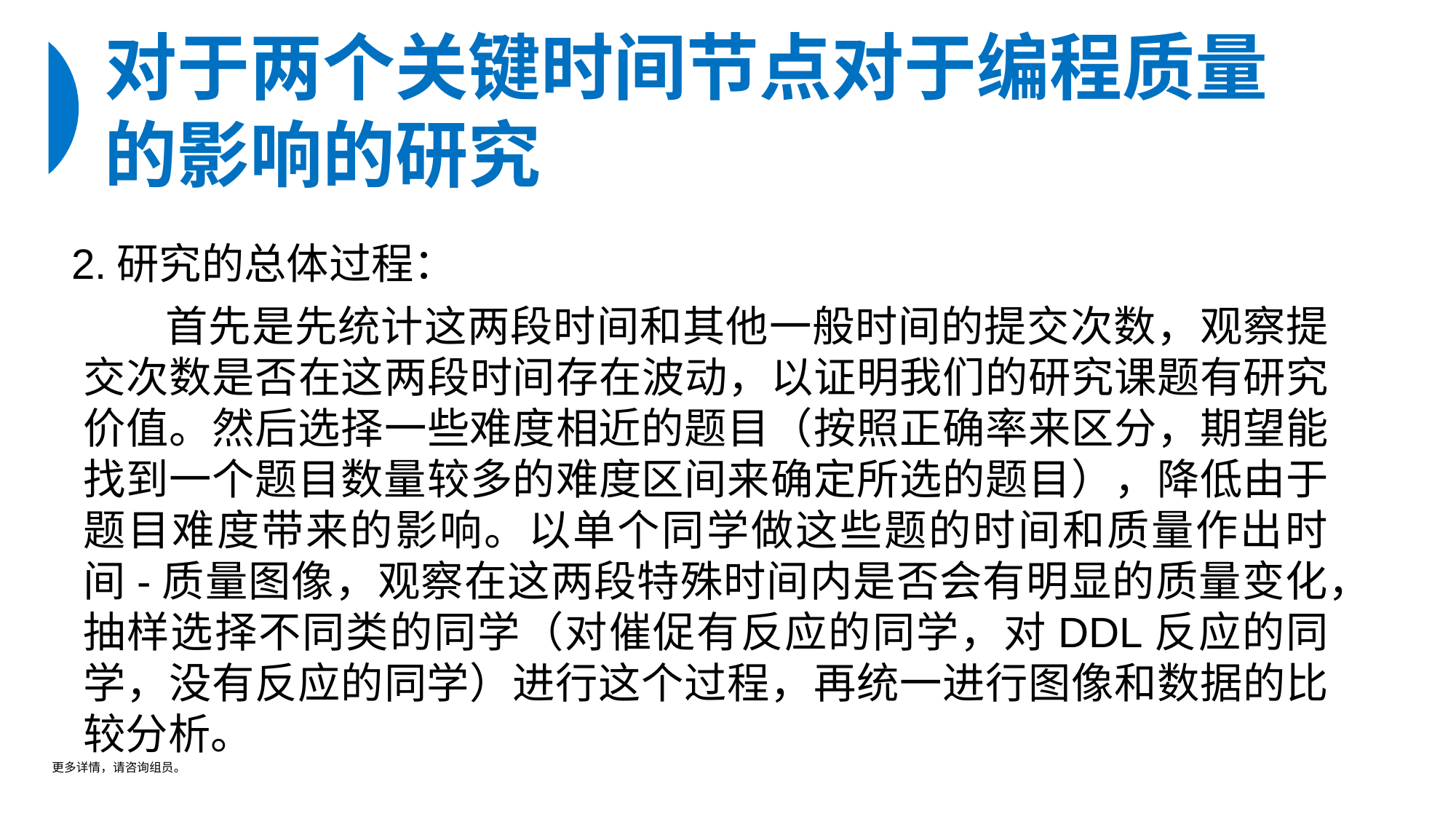

# 对于两个关键时间节点对于编程质量的影响的研究
2.研究的总体过程：
       首先是先统计这两段时间和其他一般时间的提交次数，观察提交次数是否在这两段时间存在波动，以证明我们的研究课题有研究价值。然后选择一些难度相近的题目（按照正确率来区分，期望能找到一个题目数量较多的难度区间来确定所选的题目），降低由于题目难度带来的影响。以单个同学做这些题的时间和质量作出时间-质量图像，观察在这两段特殊时间内是否会有明显的质量变化，抽样选择不同类的同学（对催促有反应的同学，对DDL反应的同学，没有反应的同学）进行这个过程，再统一进行图像和数据的比较分析。
更多详情，请咨询组员。